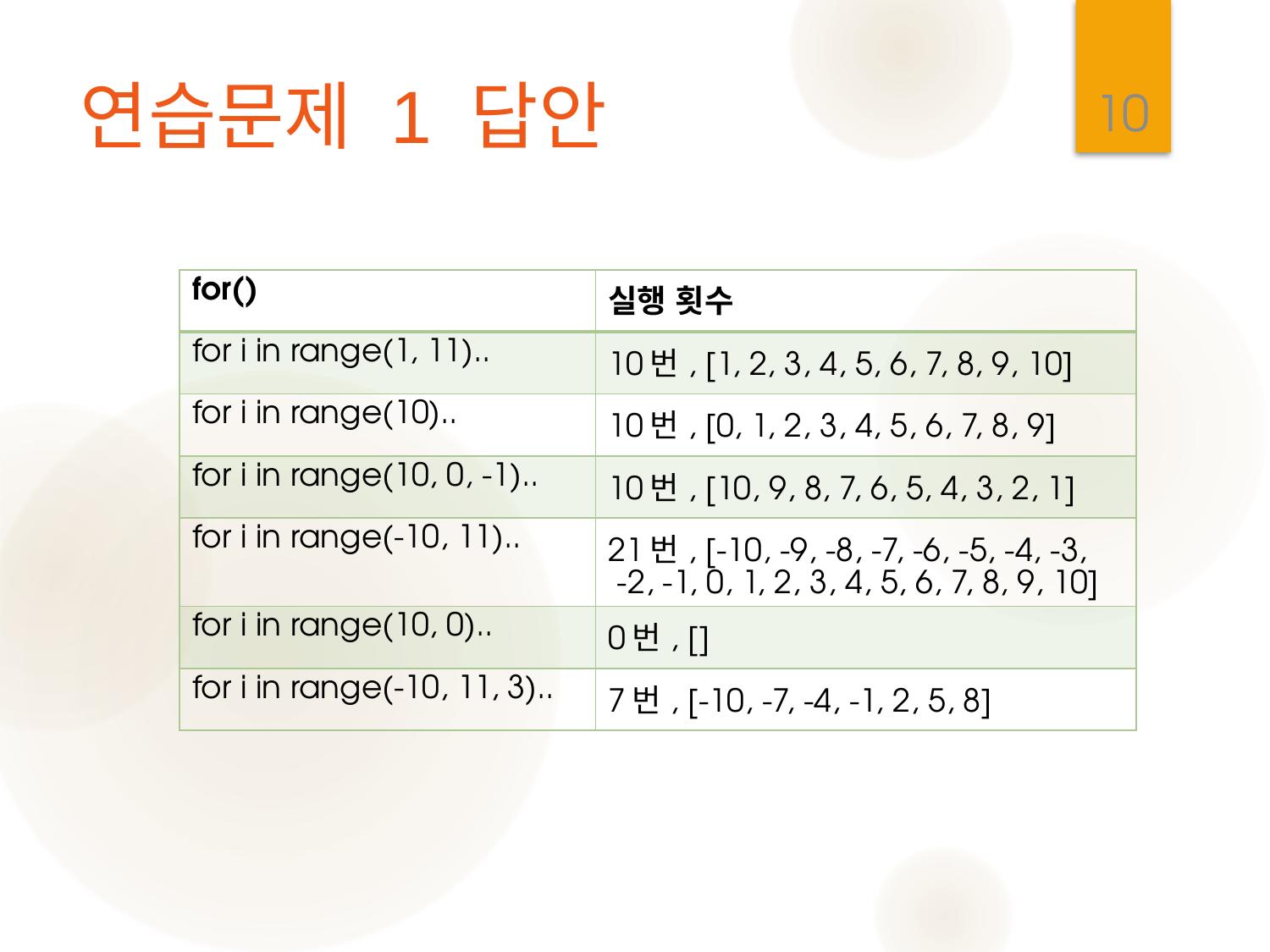

10
# 연습문제 1 답안
| for() | 실행 횟수 |
| --- | --- |
| for i in range(1, 11).. | 10번, [1, 2, 3, 4, 5, 6, 7, 8, 9, 10] |
| for i in range(10).. | 10번, [0, 1, 2, 3, 4, 5, 6, 7, 8, 9] |
| for i in range(10, 0, -1).. | 10번, [10, 9, 8, 7, 6, 5, 4, 3, 2, 1] |
| for i in range(-10, 11).. | 21번, [-10, -9, -8, -7, -6, -5, -4, -3, -2, -1, 0, 1, 2, 3, 4, 5, 6, 7, 8, 9, 10] |
| for i in range(10, 0).. | 0번, [] |
| for i in range(-10, 11, 3).. | 7번, [-10, -7, -4, -1, 2, 5, 8] |